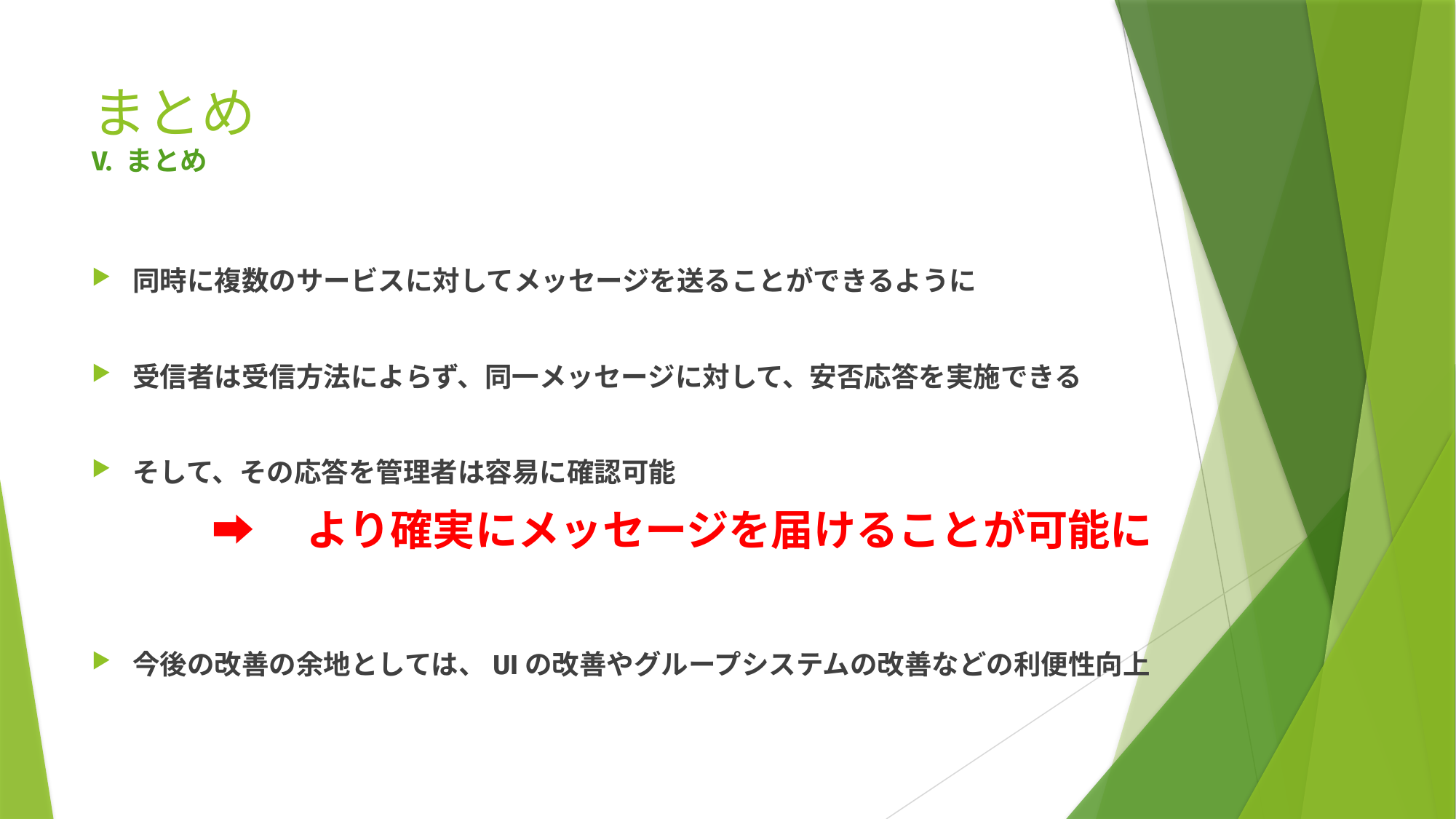

# まとめ V. まとめ
同時に複数のサービスに対してメッセージを送ることができるように

受信者は受信方法によらず、同一メッセージに対して、安否応答を実施できる

そして、その応答を管理者は容易に確認可能

今後の改善の余地としては、UIの改善やグループシステムの改善などの利便性向上

➡　より確実にメッセージを届けることが可能に